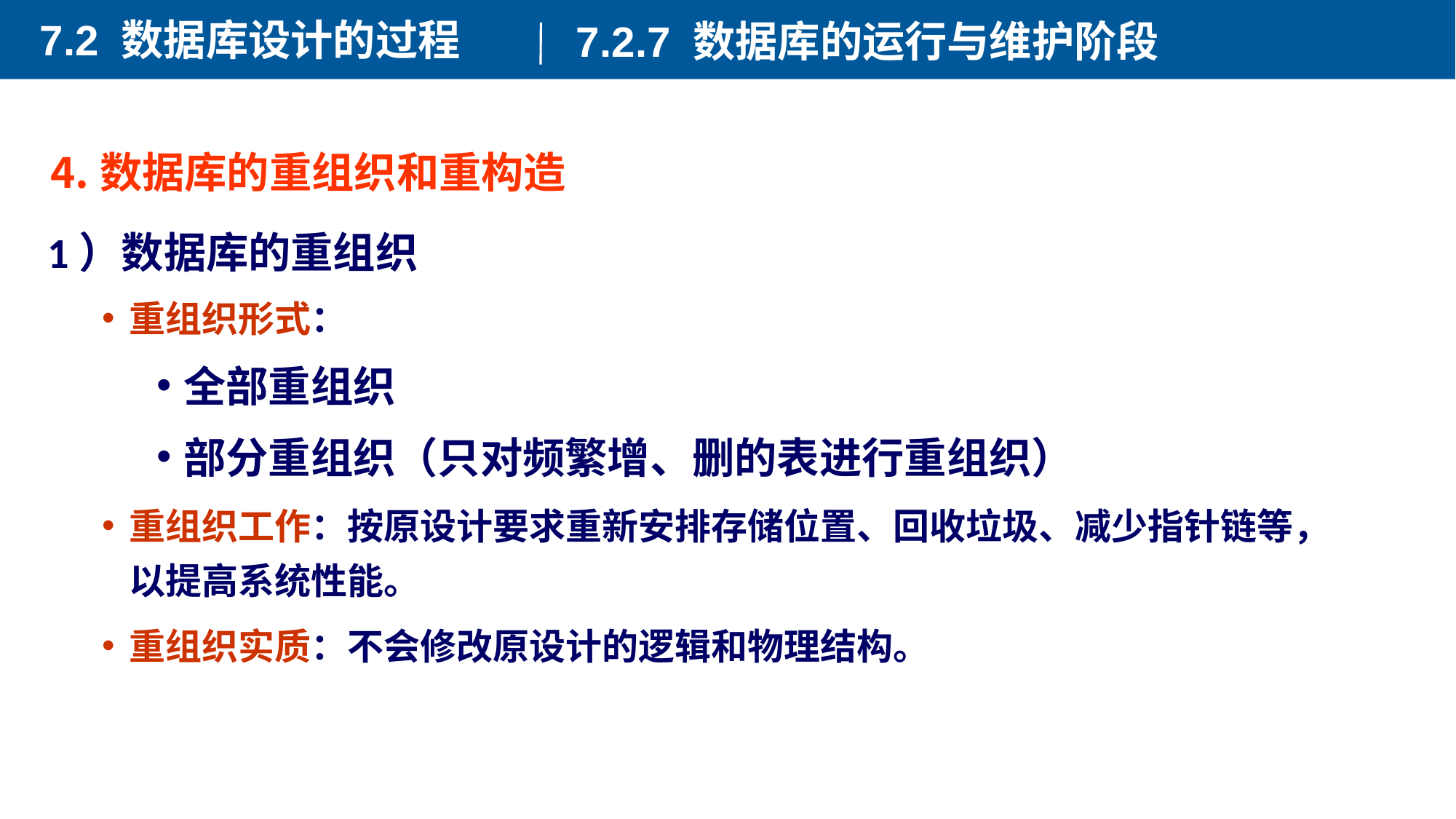

7.2 数据库设计的过程
7.2.7 数据库的运行与维护阶段
⒋数据库的重组织和重构造
1）数据库的重组织
重组织形式：
全部重组织
部分重组织（只对频繁增、删的表进行重组织）
重组织工作：按原设计要求重新安排存储位置、回收垃圾、减少指针链等，以提高系统性能。
重组织实质：不会修改原设计的逻辑和物理结构。